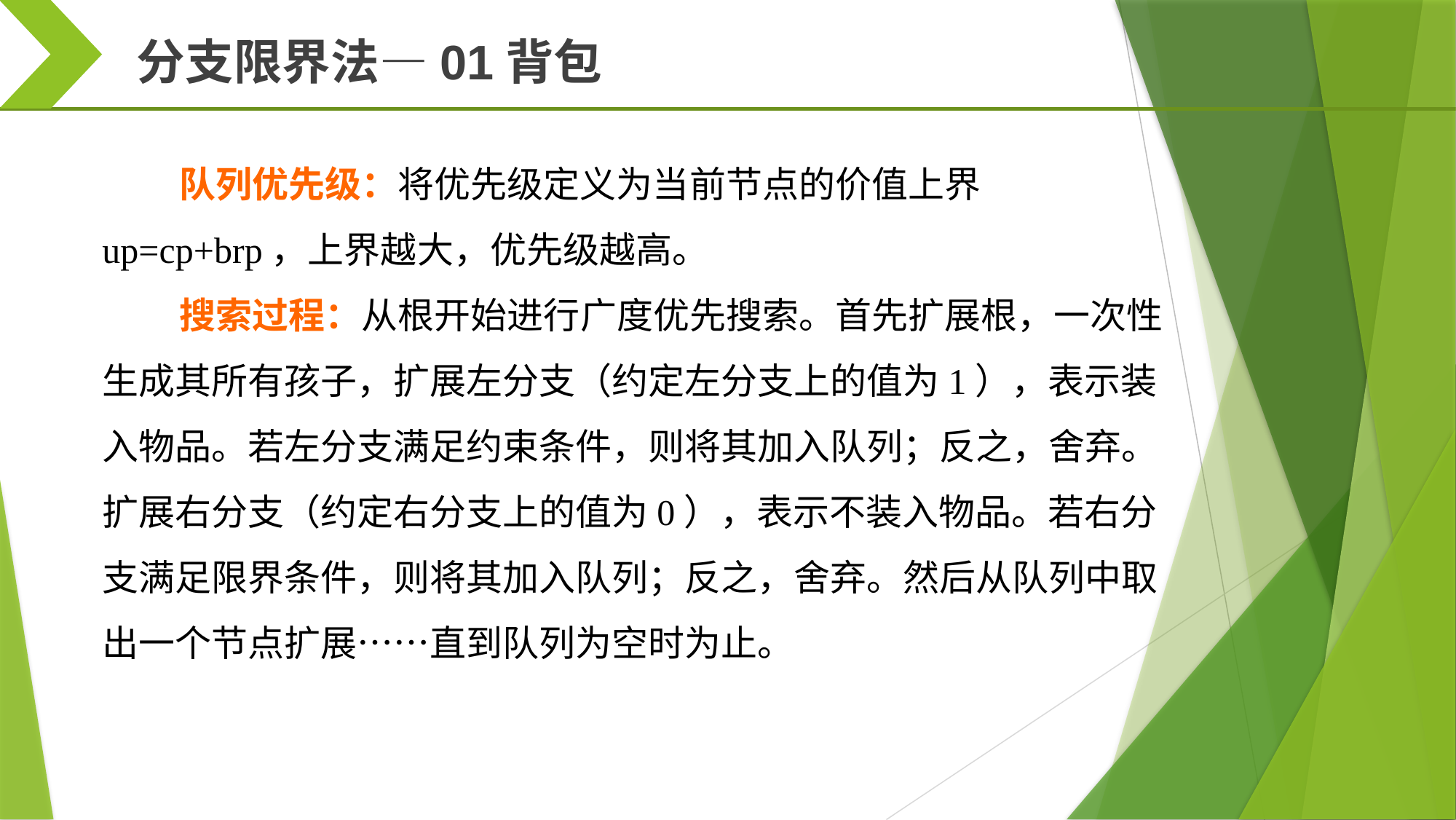

分支限界法—01背包
队列优先级：将优先级定义为当前节点的价值上界up=cp+brp，上界越大，优先级越高。
搜索过程：从根开始进行广度优先搜索。首先扩展根，一次性生成其所有孩子，扩展左分支（约定左分支上的值为1），表示装入物品。若左分支满足约束条件，则将其加入队列；反之，舍弃。扩展右分支（约定右分支上的值为0），表示不装入物品。若右分支满足限界条件，则将其加入队列；反之，舍弃。然后从队列中取出一个节点扩展……直到队列为空时为止。